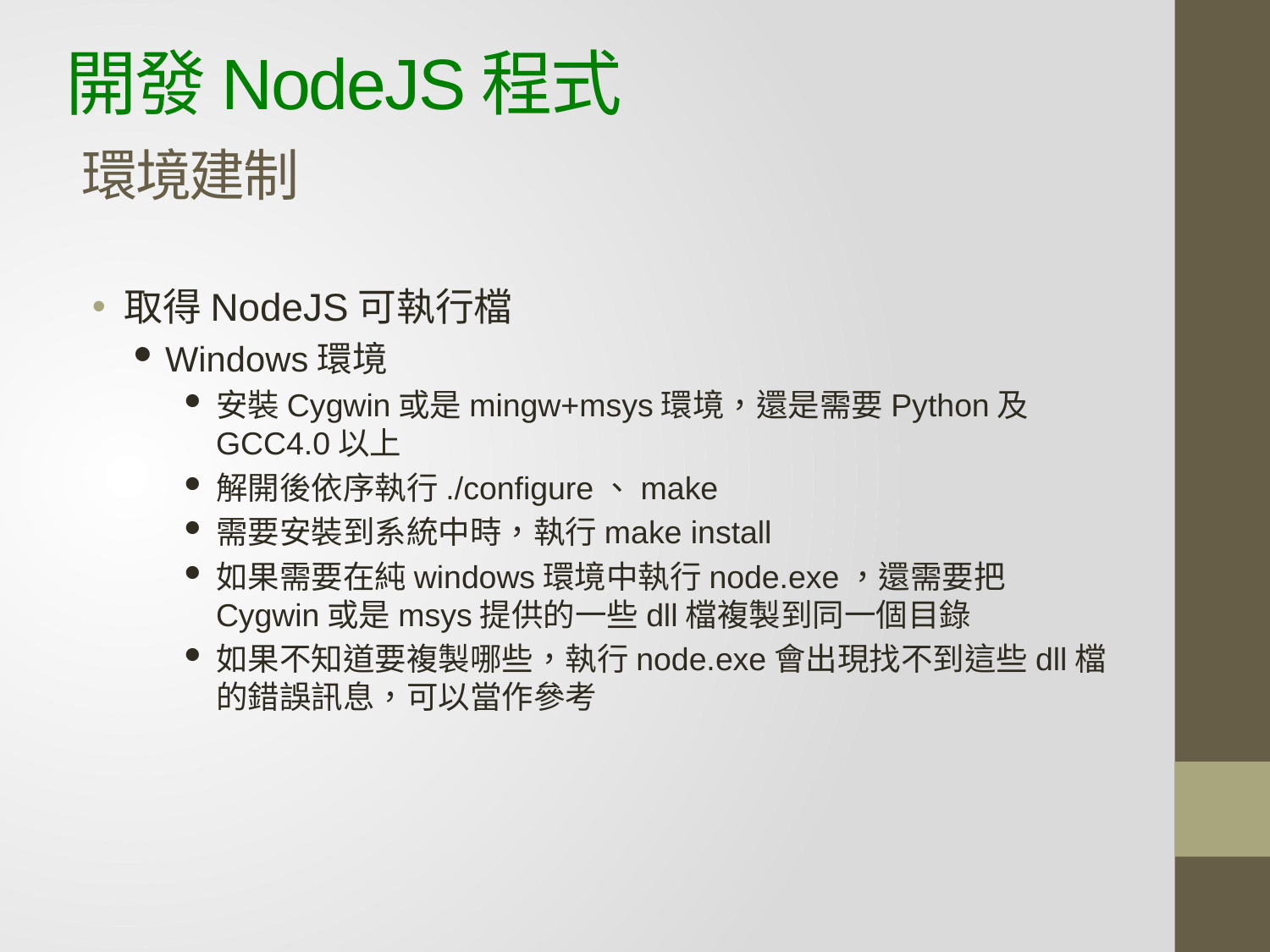

# 開發NodeJS程式 環境建制

取得NodeJS可執行檔
Windows環境
安裝Cygwin或是mingw+msys環境，還是需要Python及GCC4.0以上
解開後依序執行./configure、make
需要安裝到系統中時，執行make install
如果需要在純windows環境中執行node.exe，還需要把Cygwin或是msys提供的一些dll檔複製到同一個目錄
如果不知道要複製哪些，執行node.exe會出現找不到這些dll檔的錯誤訊息，可以當作參考